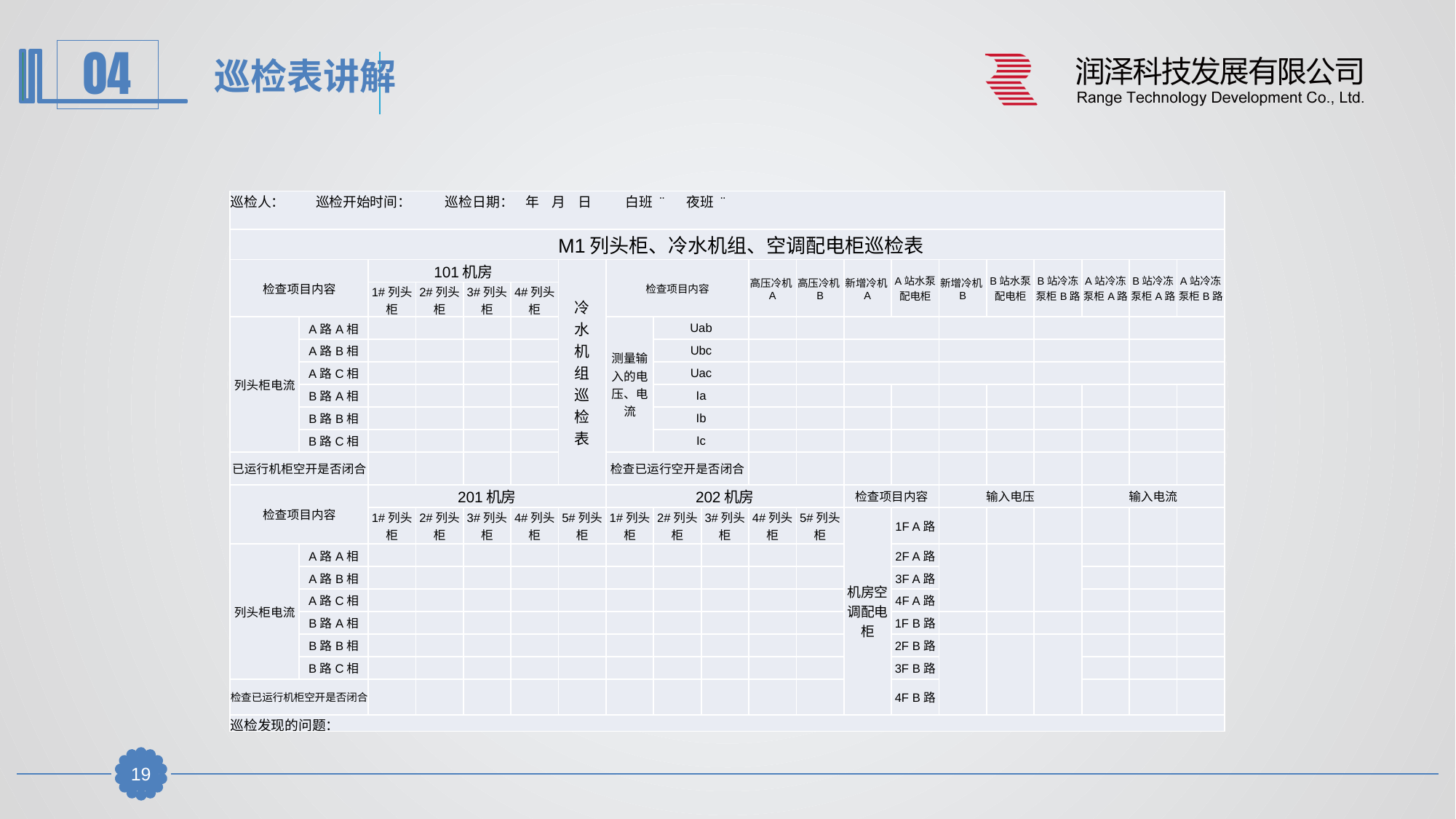

巡检表讲解
| 巡检人： 巡检开始时间： 巡检日期： 年 月 日 白班 ¨ 夜班 ¨ |  |  |  |  |  |  |  |  |  |  |  |  |  |  |  |  |  |  |  |
| --- | --- | --- | --- | --- | --- | --- | --- | --- | --- | --- | --- | --- | --- | --- | --- | --- | --- | --- | --- |
| M1列头柜、冷水机组、空调配电柜巡检表 |  |  |  |  |  |  |  |  |  |  |  |  |  |  |  |  |  |  |  |
| 检查项目内容 |  | 101机房 |  |  |  | 冷 水 机 组 巡 检 表 | 检查项目内容 |  |  | 高压冷机A | 高压冷机B | 新增冷机A | A站水泵配电柜 | 新增冷机B | B站水泵配电柜 | B站冷冻泵柜B路 | A站冷冻泵柜A路 | B站冷冻泵柜A路 | A站冷冻泵柜B路 |
|  |  | 1#列头柜 | 2#列头柜 | 3#列头柜 | 4#列头柜 |  |  |  |  |  |  |  |  |  |  |  |  |  |  |
| 列头柜电流 | A路A相 |  |  |  |  |  | 测量输入的电压、电流 | Uab |  |  |  |  |  |  |  |  |  |  |  |
|  | A路B相 |  |  |  |  |  |  | Ubc |  |  |  |  |  |  |  |  |  |  |  |
|  | A路C相 |  |  |  |  |  |  | Uac |  |  |  |  |  |  |  |  |  |  |  |
|  | B路A相 |  |  |  |  |  |  | Ia |  |  |  |  |  |  |  |  |  |  |  |
|  | B路B相 |  |  |  |  |  |  | Ib |  |  |  |  |  |  |  |  |  |  |  |
|  | B路C相 |  |  |  |  |  |  | Ic |  |  |  |  |  |  |  |  |  |  |  |
| 已运行机柜空开是否闭合 |  |  |  |  |  |  | 检查已运行空开是否闭合 |  |  |  |  |  |  |  |  |  |  |  |  |
| 检查项目内容 |  | 201机房 |  |  |  |  | 202机房 |  |  |  |  | 检查项目内容 |  | 输入电压 |  |  | 输入电流 |  |  |
|  |  | 1#列头柜 | 2#列头柜 | 3#列头柜 | 4#列头柜 | 5#列头柜 | 1#列头柜 | 2#列头柜 | 3#列头柜 | 4#列头柜 | 5#列头柜 | 机房空调配电柜 | 1F A路 |  |  |  |  |  |  |
| 列头柜电流 | A路A相 |  |  |  |  |  |  |  |  |  |  |  | 2F A路 |  |  |  |  |  |  |
|  | A路B相 |  |  |  |  |  |  |  |  |  |  |  | 3F A路 |  |  |  |  |  |  |
|  | A路C相 |  |  |  |  |  |  |  |  |  |  |  | 4F A路 |  |  |  |  |  |  |
|  | B路A相 |  |  |  |  |  |  |  |  |  |  |  | 1F B路 |  |  |  |  |  |  |
|  | B路B相 |  |  |  |  |  |  |  |  |  |  |  | 2F B路 |  |  |  |  |  |  |
|  | B路C相 |  |  |  |  |  |  |  |  |  |  |  | 3F B路 |  |  |  |  |  |  |
| 检查已运行机柜空开是否闭合 |  |  |  |  |  |  |  |  |  |  |  |  | 4F B路 |  |  |  |  |  |  |
| 巡检发现的问题： |  |  |  |  |  |  |  |  |  |  |  |  |  |  |  |  |  |  |  |
19